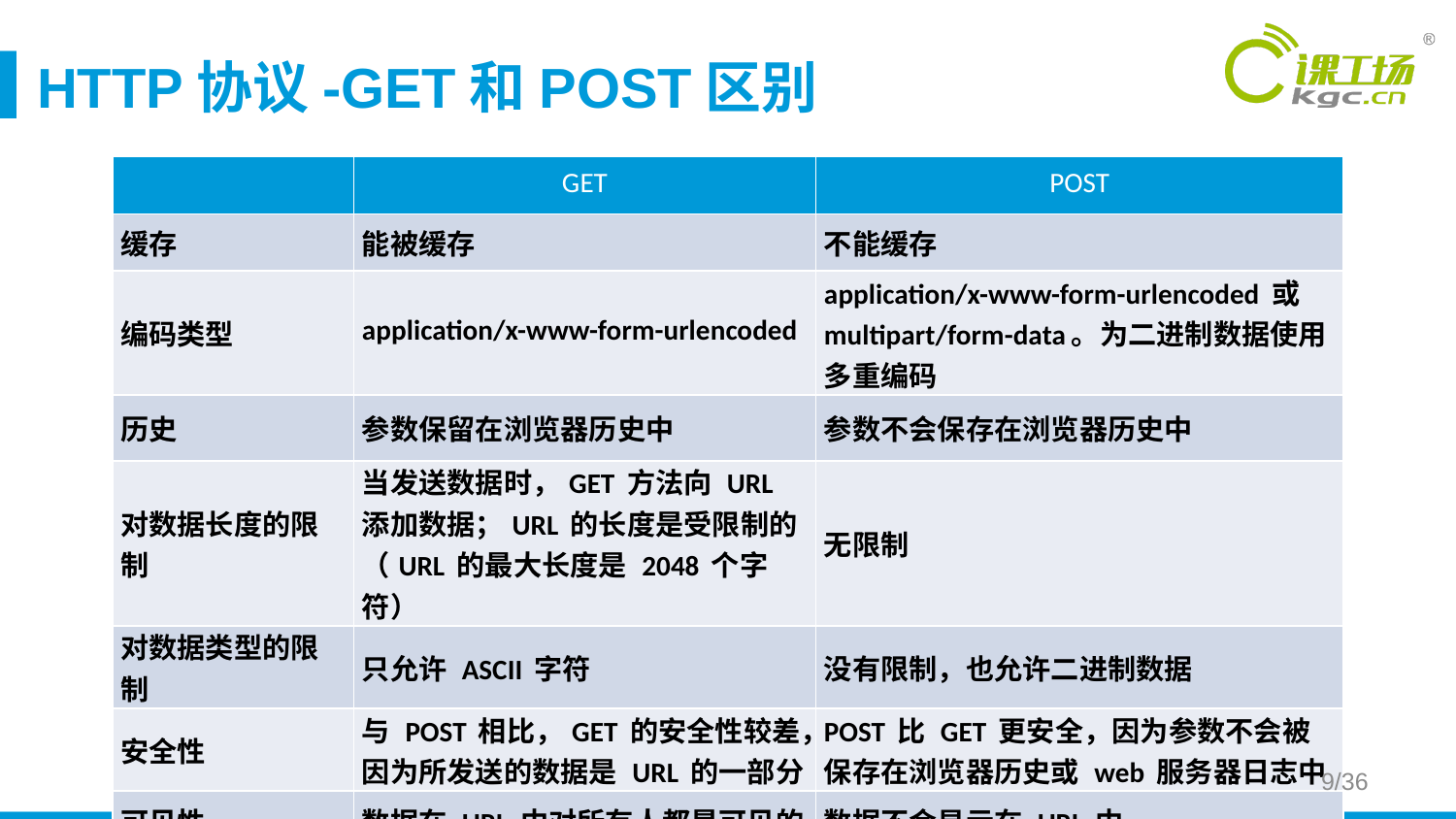

# HTTP协议-GET和POST区别
|  | GET | POST |
| --- | --- | --- |
| 缓存 | 能被缓存 | 不能缓存 |
| 编码类型 | application/x-www-form-urlencoded | application/x-www-form-urlencoded 或 multipart/form-data。为二进制数据使用多重编码 |
| 历史 | 参数保留在浏览器历史中 | 参数不会保存在浏览器历史中 |
| 对数据长度的限制 | 当发送数据时，GET 方法向 URL 添加数据；URL 的长度是受限制的（URL 的最大长度是 2048 个字符） | 无限制 |
| 对数据类型的限制 | 只允许 ASCII 字符 | 没有限制，也允许二进制数据 |
| 安全性 | 与 POST 相比，GET 的安全性较差，因为所发送的数据是 URL 的一部分 | POST 比 GET 更安全，因为参数不会被保存在浏览器历史或 web 服务器日志中 |
| 可见性 | 数据在 URL 中对所有人都是可见的 | 数据不会显示在 URL 中 |

9/36